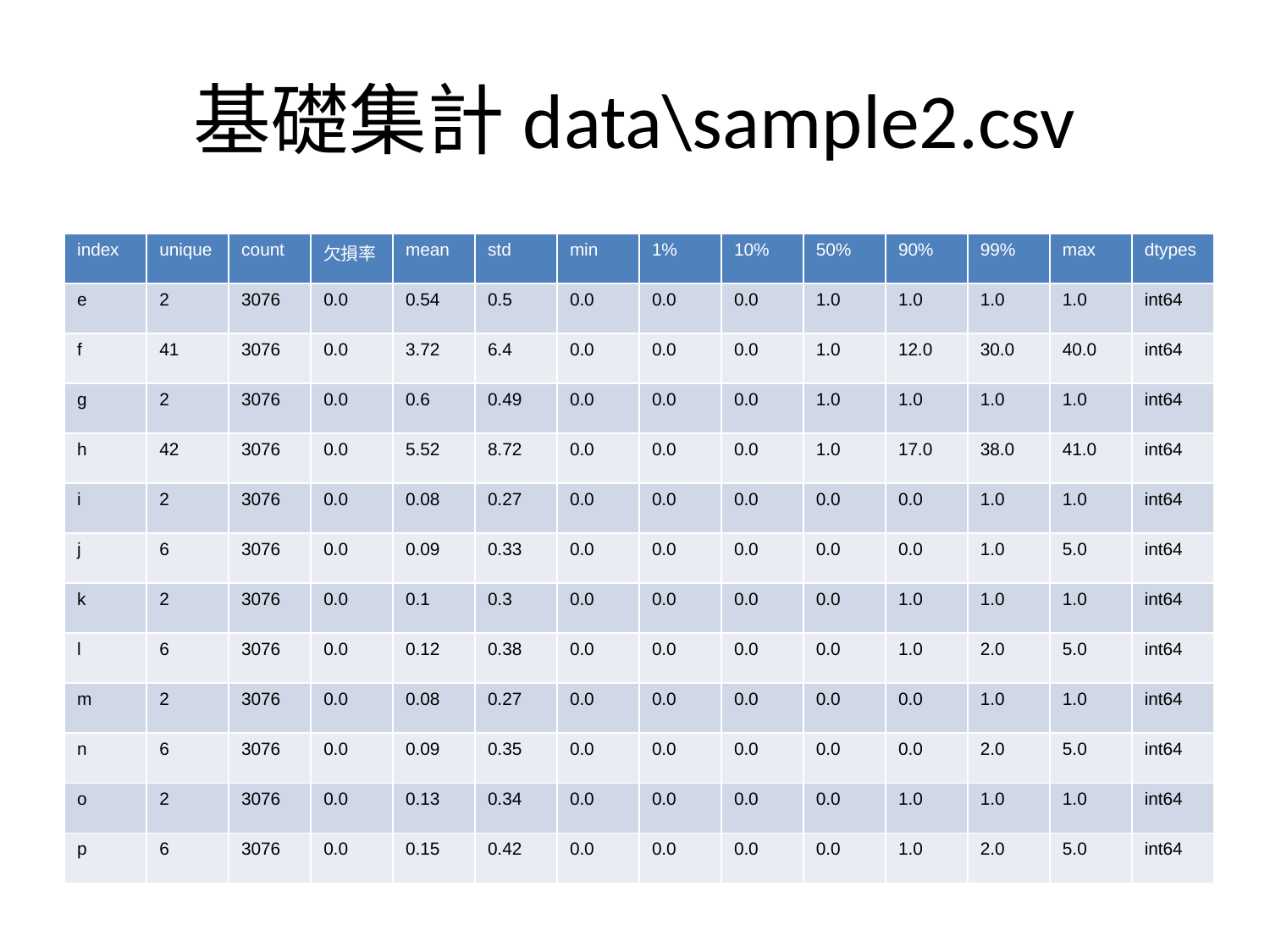

# 基礎集計data\sample2.csv

| index | unique | count | 欠損率 | mean | std | min | 1% | 10% | 50% | 90% | 99% | max | dtypes |
| --- | --- | --- | --- | --- | --- | --- | --- | --- | --- | --- | --- | --- | --- |
| e | 2 | 3076 | 0.0 | 0.54 | 0.5 | 0.0 | 0.0 | 0.0 | 1.0 | 1.0 | 1.0 | 1.0 | int64 |
| f | 41 | 3076 | 0.0 | 3.72 | 6.4 | 0.0 | 0.0 | 0.0 | 1.0 | 12.0 | 30.0 | 40.0 | int64 |
| g | 2 | 3076 | 0.0 | 0.6 | 0.49 | 0.0 | 0.0 | 0.0 | 1.0 | 1.0 | 1.0 | 1.0 | int64 |
| h | 42 | 3076 | 0.0 | 5.52 | 8.72 | 0.0 | 0.0 | 0.0 | 1.0 | 17.0 | 38.0 | 41.0 | int64 |
| i | 2 | 3076 | 0.0 | 0.08 | 0.27 | 0.0 | 0.0 | 0.0 | 0.0 | 0.0 | 1.0 | 1.0 | int64 |
| j | 6 | 3076 | 0.0 | 0.09 | 0.33 | 0.0 | 0.0 | 0.0 | 0.0 | 0.0 | 1.0 | 5.0 | int64 |
| k | 2 | 3076 | 0.0 | 0.1 | 0.3 | 0.0 | 0.0 | 0.0 | 0.0 | 1.0 | 1.0 | 1.0 | int64 |
| l | 6 | 3076 | 0.0 | 0.12 | 0.38 | 0.0 | 0.0 | 0.0 | 0.0 | 1.0 | 2.0 | 5.0 | int64 |
| m | 2 | 3076 | 0.0 | 0.08 | 0.27 | 0.0 | 0.0 | 0.0 | 0.0 | 0.0 | 1.0 | 1.0 | int64 |
| n | 6 | 3076 | 0.0 | 0.09 | 0.35 | 0.0 | 0.0 | 0.0 | 0.0 | 0.0 | 2.0 | 5.0 | int64 |
| o | 2 | 3076 | 0.0 | 0.13 | 0.34 | 0.0 | 0.0 | 0.0 | 0.0 | 1.0 | 1.0 | 1.0 | int64 |
| p | 6 | 3076 | 0.0 | 0.15 | 0.42 | 0.0 | 0.0 | 0.0 | 0.0 | 1.0 | 2.0 | 5.0 | int64 |